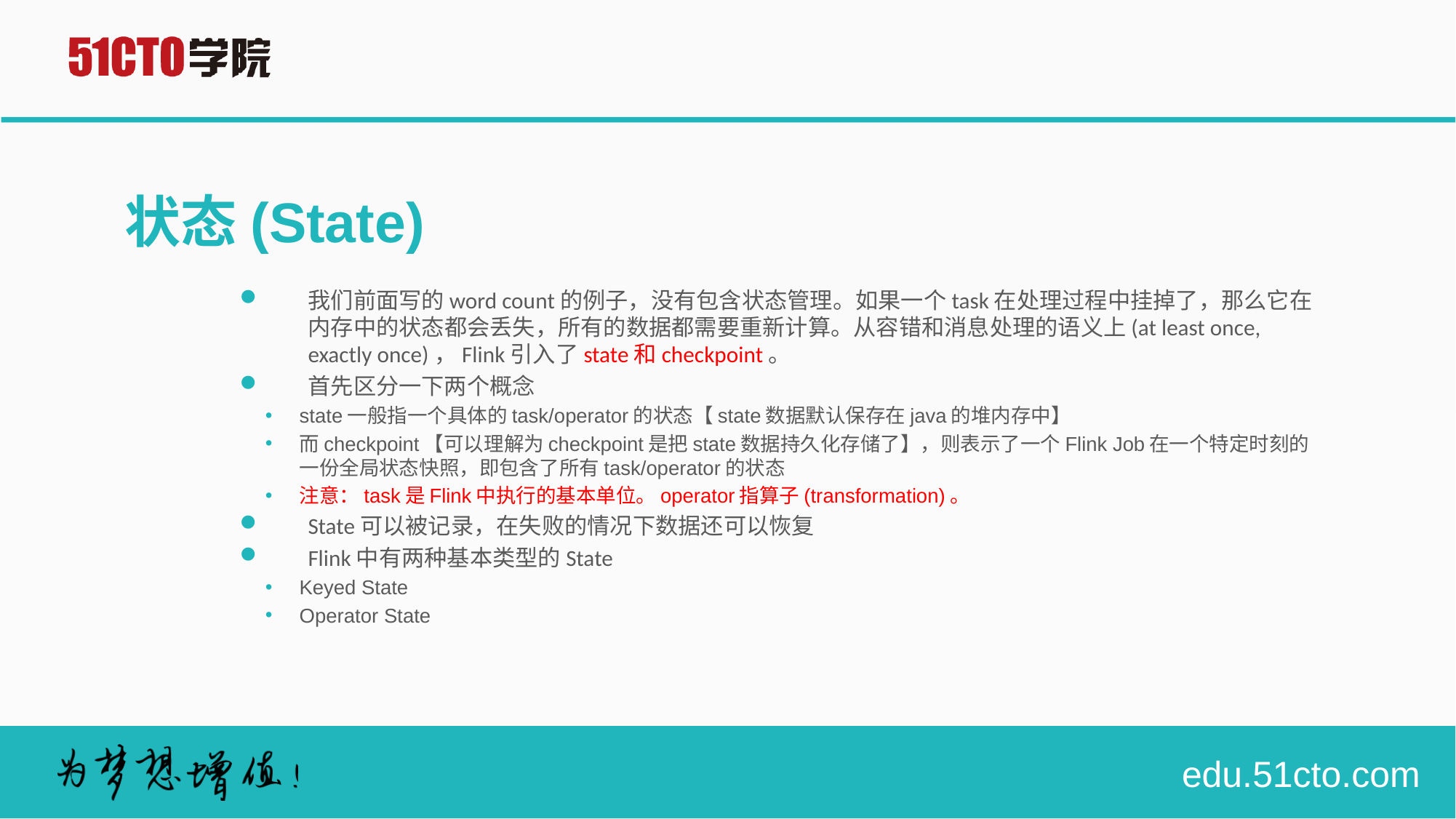

# 状态(State)
我们前面写的word count的例子，没有包含状态管理。如果一个task在处理过程中挂掉了，那么它在内存中的状态都会丢失，所有的数据都需要重新计算。从容错和消息处理的语义上(at least once, exactly once)，Flink引入了state和checkpoint。
首先区分一下两个概念
state一般指一个具体的task/operator的状态【state数据默认保存在java的堆内存中】
而checkpoint【可以理解为checkpoint是把state数据持久化存储了】，则表示了一个Flink Job在一个特定时刻的一份全局状态快照，即包含了所有task/operator的状态
注意：task是Flink中执行的基本单位。operator指算子(transformation)。
State可以被记录，在失败的情况下数据还可以恢复
Flink中有两种基本类型的State
Keyed State
Operator State